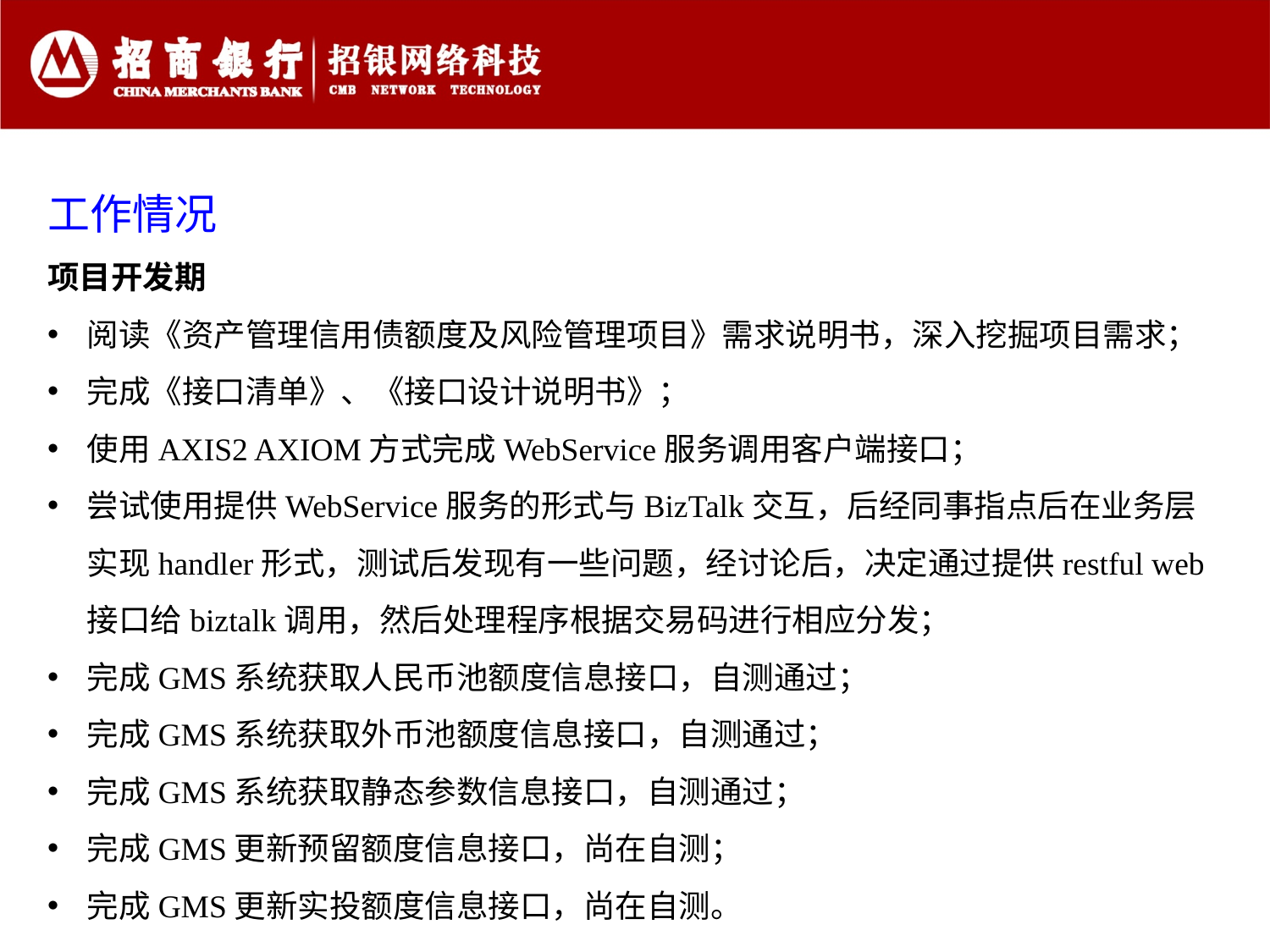

工作情况
项目开发期
阅读《资产管理信用债额度及风险管理项目》需求说明书，深入挖掘项目需求；
完成《接口清单》、《接口设计说明书》；
使用AXIS2 AXIOM方式完成WebService服务调用客户端接口；
尝试使用提供WebService服务的形式与BizTalk交互，后经同事指点后在业务层实现handler形式，测试后发现有一些问题，经讨论后，决定通过提供restful web接口给biztalk调用，然后处理程序根据交易码进行相应分发；
完成GMS系统获取人民币池额度信息接口，自测通过；
完成GMS系统获取外币池额度信息接口，自测通过；
完成GMS系统获取静态参数信息接口，自测通过；
完成GMS更新预留额度信息接口，尚在自测；
完成GMS更新实投额度信息接口，尚在自测。